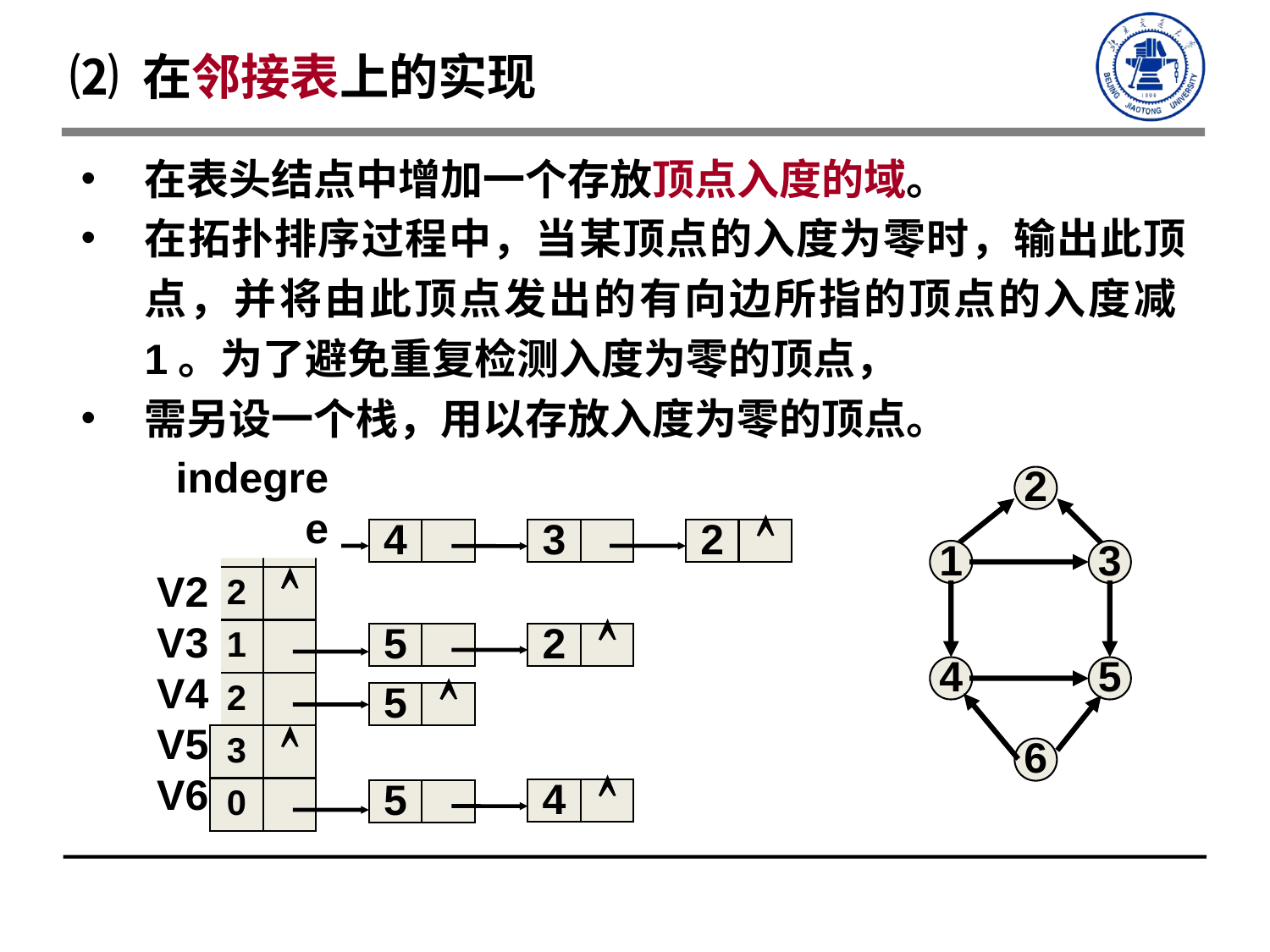

⑵ 在邻接表上的实现
在表头结点中增加一个存放顶点入度的域。
在拓扑排序过程中，当某顶点的入度为零时，输出此顶点，并将由此顶点发出的有向边所指的顶点的入度减1。为了避免重复检测入度为零的顶点，
需另设一个栈，用以存放入度为零的顶点。
indegree
V1
V2
V3
V4
V5
V6
0

4

2
∧
3

2
∧
1

2
∧
5

2

5
∧

3
∧
0

4
∧
5

2

1
3

4
5

6